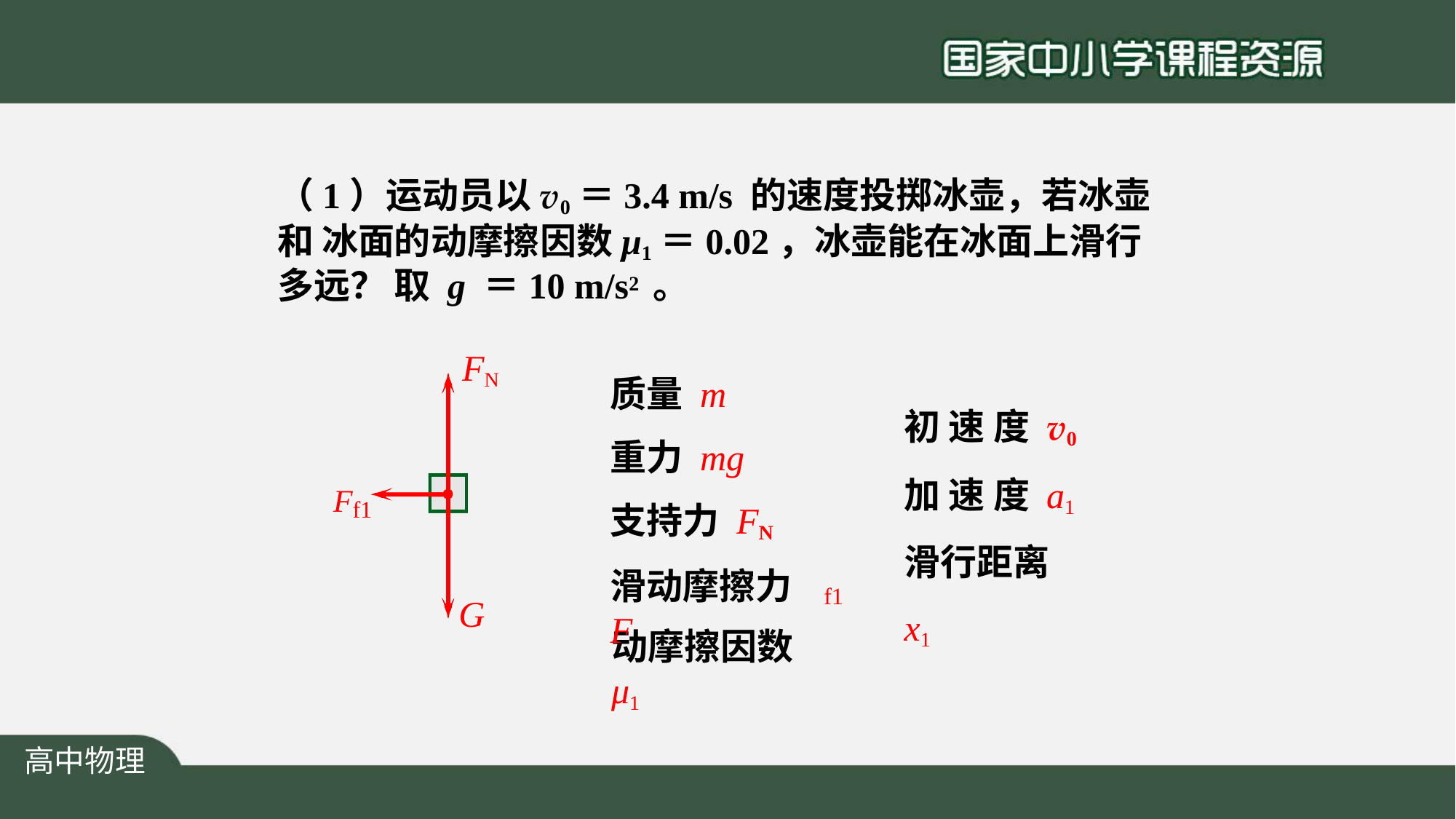

# （1）运动员以v0＝3.4 m/s 的速度投掷冰壶，若冰壶和 冰面的动摩擦因数μ1＝0.02，冰壶能在冰面上滑行多远？ 取 g ＝10 m/s2 。
FN
质量 m
重力 mg
支持力 FN
滑动摩擦力 F

初 速 度 v0  加 速 度 a1  滑行距离 x1
Ff1
f1
G
动摩擦因数 μ1
高中物理